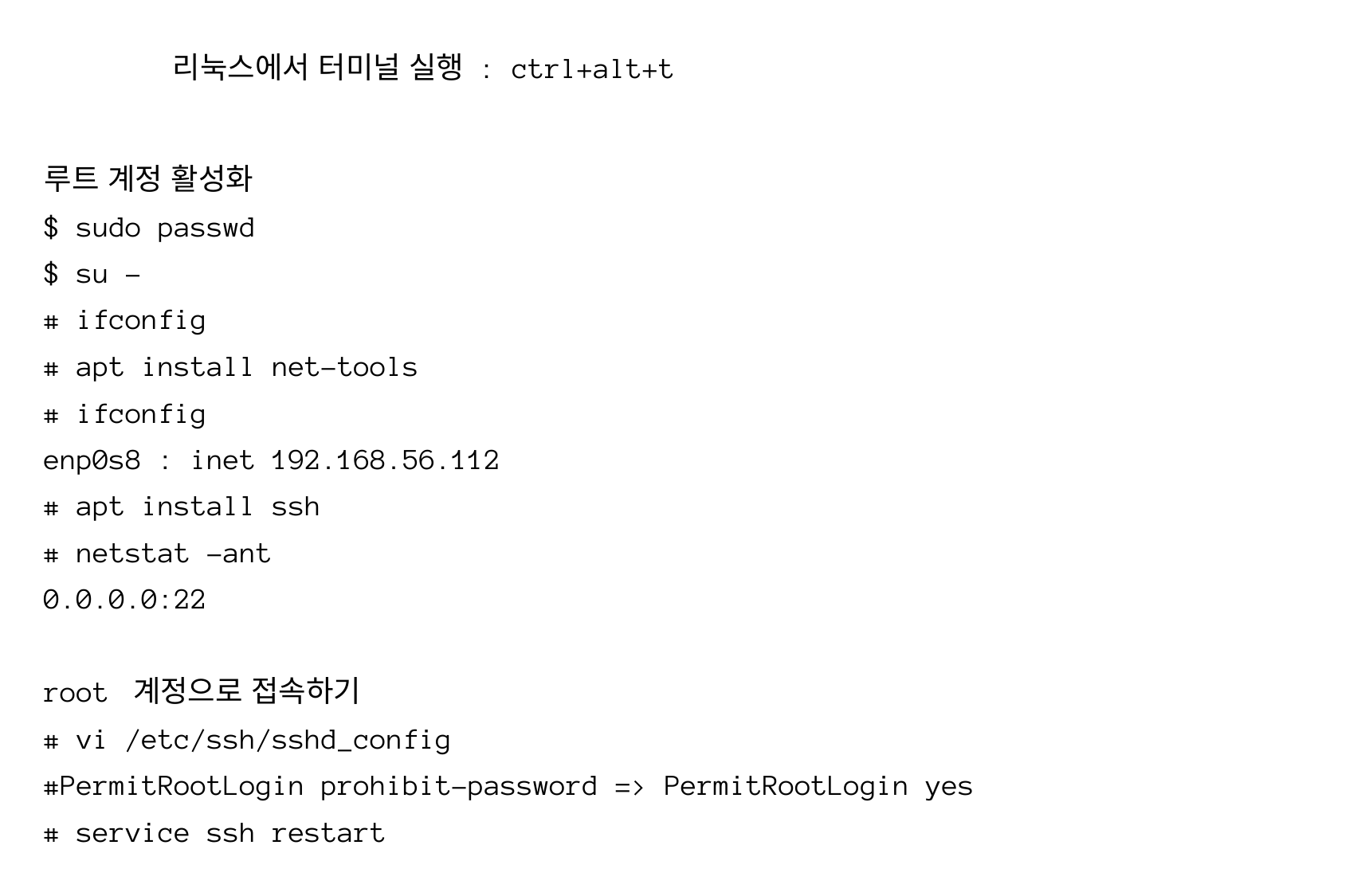

리눅스에서 터미널 실행 : ctrl+alt+t
루트 계정 활성화
$ sudo passwd
$ su -
# ifconfig
# apt install net-tools
# ifconfig
enp0s8 : inet 192.168.56.112
# apt install ssh
# netstat -ant
0.0.0.0:22

root 계정으로 접속하기
# vi /etc/ssh/sshd_config
#PermitRootLogin prohibit-password => PermitRootLogin yes
# service ssh restart